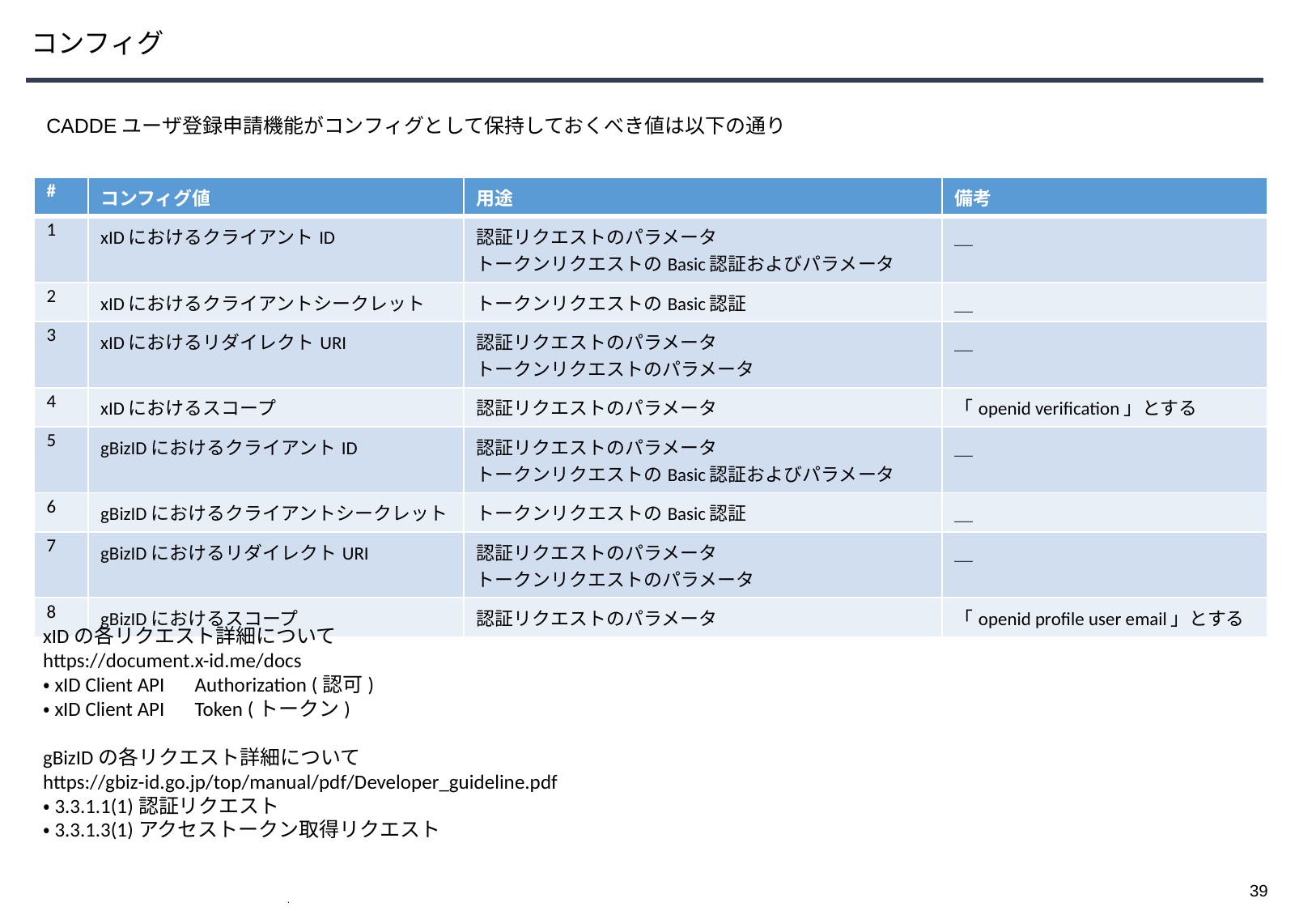

# コンフィグ
CADDEユーザ登録申請機能がコンフィグとして保持しておくべき値は以下の通り
| # | コンフィグ値 | 用途 | 備考 |
| --- | --- | --- | --- |
| 1 | xIDにおけるクライアントID | 認証リクエストのパラメータ トークンリクエストのBasic認証およびパラメータ | ＿ |
| 2 | xIDにおけるクライアントシークレット | トークンリクエストのBasic認証 | ＿ |
| 3 | xIDにおけるリダイレクトURI | 認証リクエストのパラメータ トークンリクエストのパラメータ | ＿ |
| 4 | xIDにおけるスコープ | 認証リクエストのパラメータ | 「openid verification」とする |
| 5 | gBizIDにおけるクライアントID | 認証リクエストのパラメータ トークンリクエストのBasic認証およびパラメータ | ＿ |
| 6 | gBizIDにおけるクライアントシークレット | トークンリクエストのBasic認証 | ＿ |
| 7 | gBizIDにおけるリダイレクトURI | 認証リクエストのパラメータ トークンリクエストのパラメータ | ＿ |
| 8 | gBizIDにおけるスコープ | 認証リクエストのパラメータ | 「openid profile user email」とする |
xIDの各リクエスト詳細について
https://document.x-id.me/docs
・xID Client API　Authorization (認可)
・xID Client API　Token (トークン)

gBizIDの各リクエスト詳細について
https://gbiz-id.go.jp/top/manual/pdf/Developer_guideline.pdf
・3.3.1.1(1)認証リクエスト
・3.3.1.3(1)アクセストークン取得リクエスト